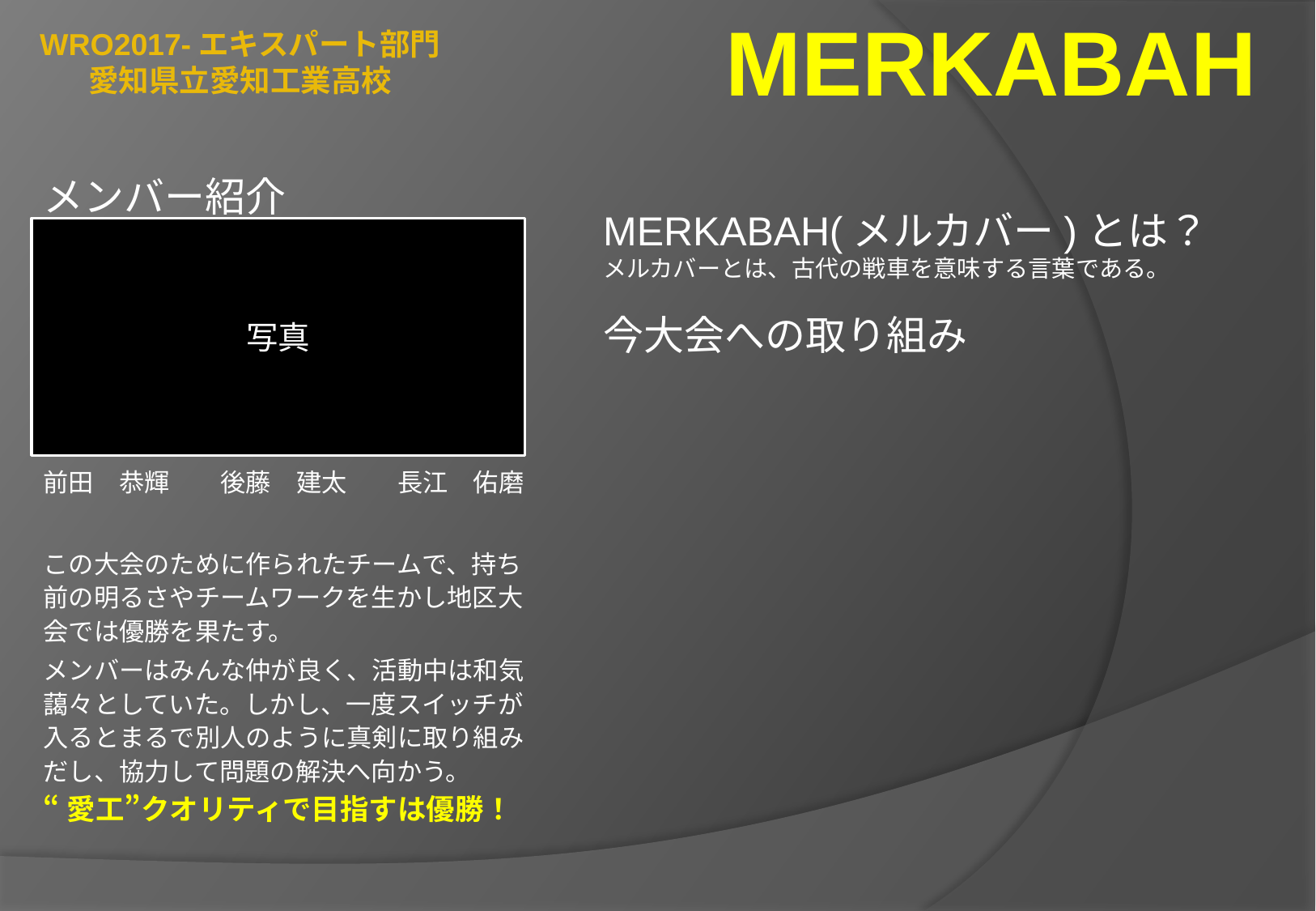

Merkabah
# WRO2017-エキスパート部門 愛知県立愛知工業高校
メンバー紹介

前田　恭輝　　後藤　建太　　長江　佑磨

この大会のために作られたチームで、持ち前の明るさやチームワークを生かし地区大会では優勝を果たす。
メンバーはみんな仲が良く、活動中は和気藹々としていた。しかし、一度スイッチが入るとまるで別人のように真剣に取り組みだし、協力して問題の解決へ向かう。
“愛工”クオリティで目指すは優勝！
MERKABAH(メルカバー)とは？
メルカバーとは、古代の戦車を意味する言葉である。

写真
今大会への取り組み